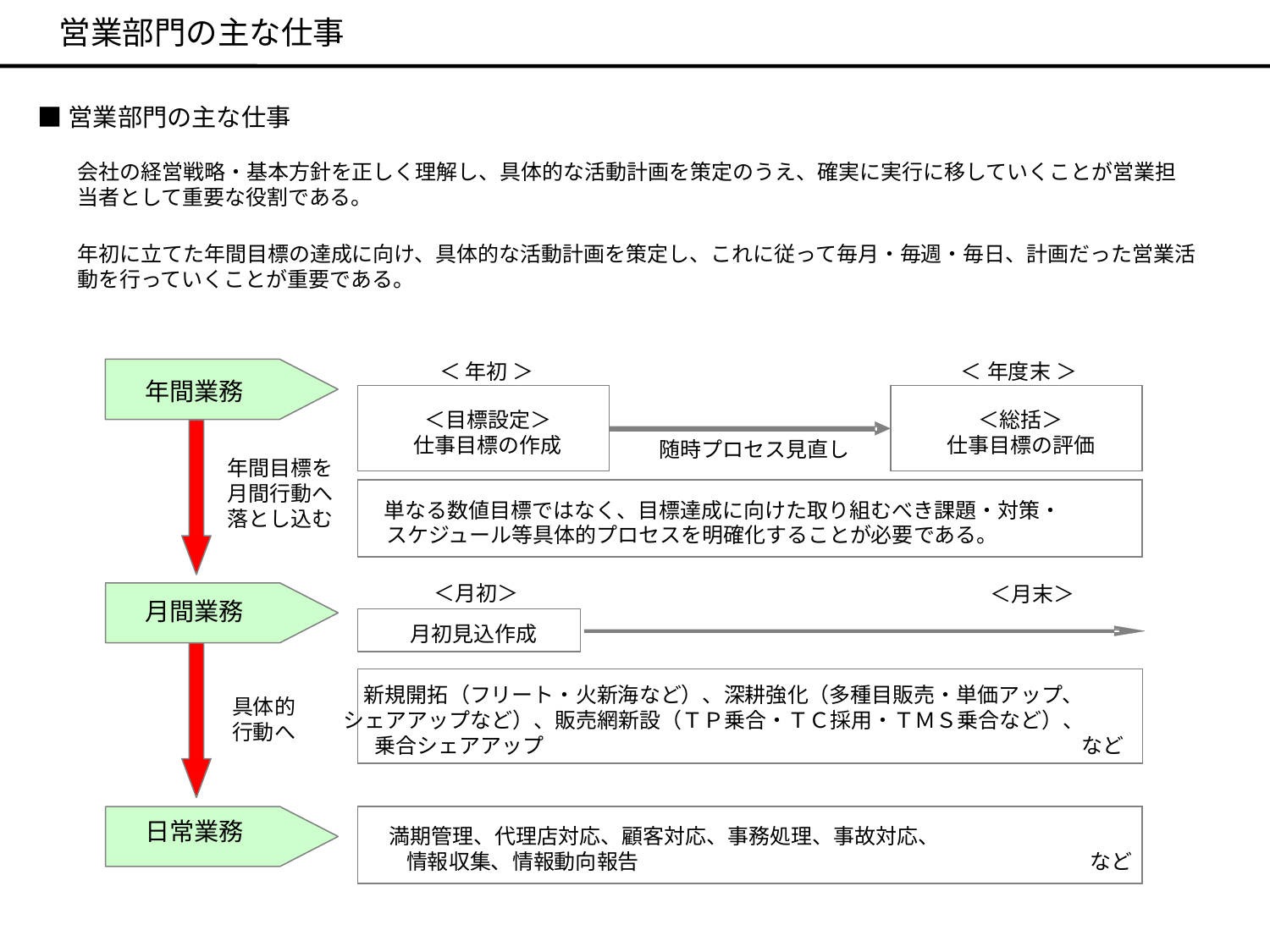

営業部門の主な仕事

■営業部門の主な仕事
会社の経営戦略・基本方針を正しく理解し、具体的な活動計画を策定のうえ、確実に実行に移していくことが営業担当者として重要な役割である。

年初に立てた年間目標の達成に向け、具体的な活動計画を策定し、これに従って毎月・毎週・毎日、計画だった営業活動を行っていくことが重要である。
＜
年初
＞
＜
年度末
＞

年間業務

＜目標設定＞
＜総括＞

仕事目標の作成
仕事目標の評価
随時プロセス見直し
年間目標を
月間行動へ

単なる数値目標ではなく、目標達成に向けた取り組むべき課題・対策・
落とし込む
スケジュール等具体的プロセスを明確化することが必要である。
＜月初＞
＜月末＞

月間業務

月初見込作成

新規開拓（フリート・火新海など）、深耕強化（多種目販売・単価アップ、
具体的
シェアアップなど）、販売網新設（ＴＰ乗合・ＴＣ採用・ＴＭＳ乗合など）、
行動へ
乗合シェアアップ
など

日常業務
満期管理、代理店対応、顧客対応、事務処理、事故対応、
　情報収集、情報動向報告
など